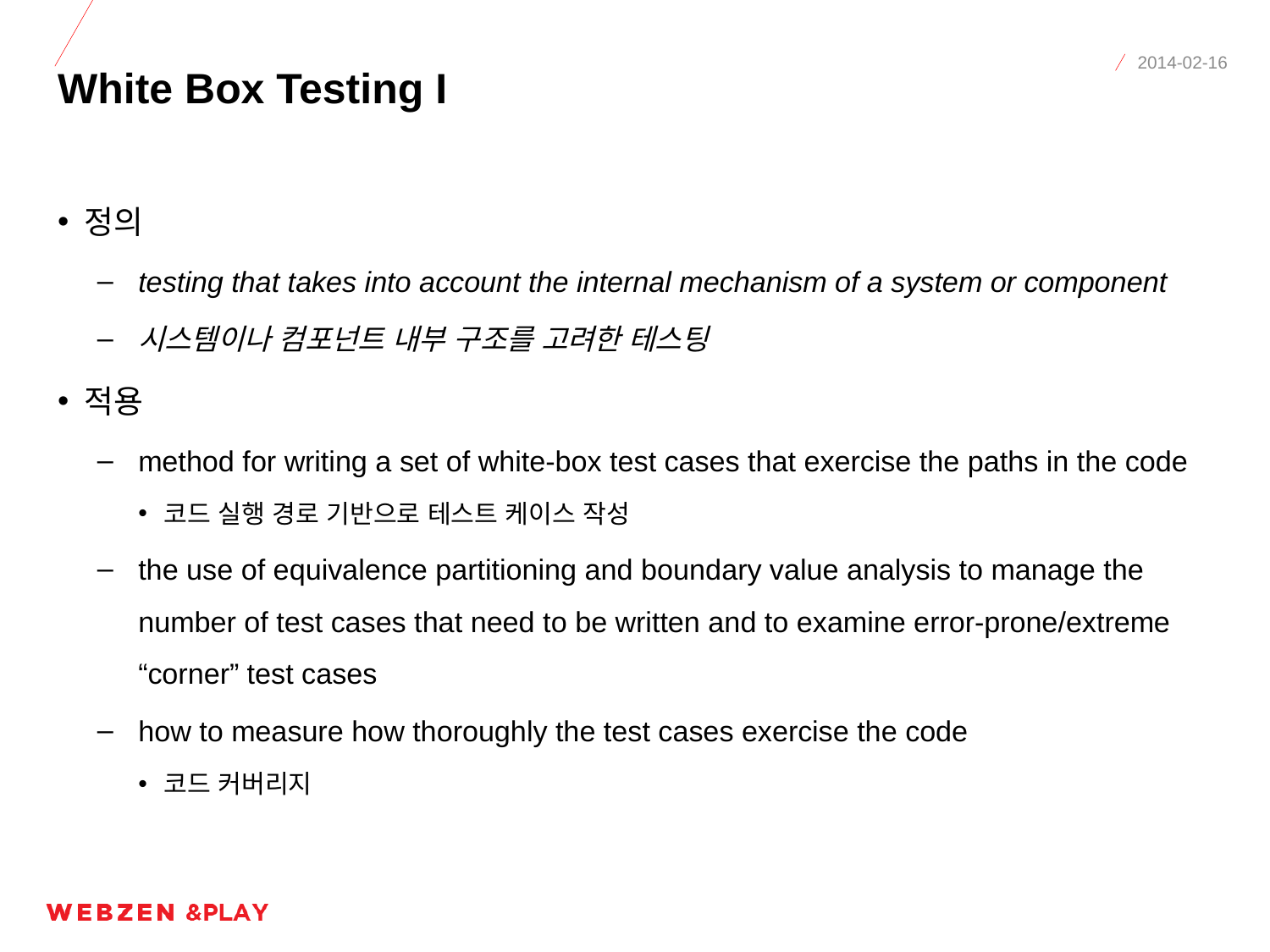

# White Box Testing I
2014-02-16
정의
testing that takes into account the internal mechanism of a system or component
시스템이나 컴포넌트 내부 구조를 고려한 테스팅
적용
method for writing a set of white-box test cases that exercise the paths in the code
코드 실행 경로 기반으로 테스트 케이스 작성
the use of equivalence partitioning and boundary value analysis to manage the number of test cases that need to be written and to examine error-prone/extreme “corner” test cases
how to measure how thoroughly the test cases exercise the code
코드 커버리지